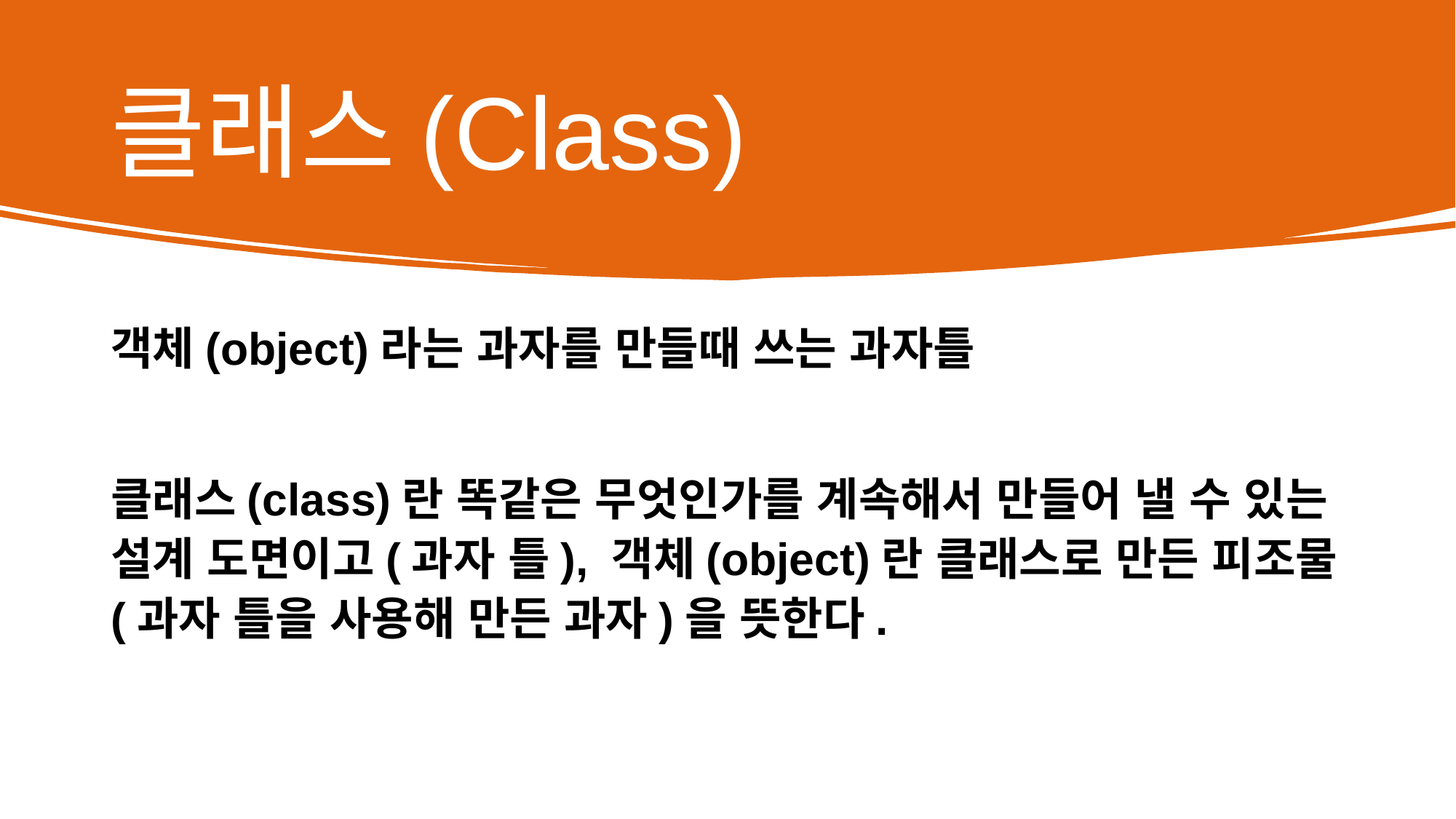

# 클래스(Class)
객체(object)라는 과자를 만들때 쓰는 과자틀

클래스(class)란 똑같은 무엇인가를 계속해서 만들어 낼 수 있는 설계 도면이고(과자 틀), 객체(object)란 클래스로 만든 피조물(과자 틀을 사용해 만든 과자)을 뜻한다.